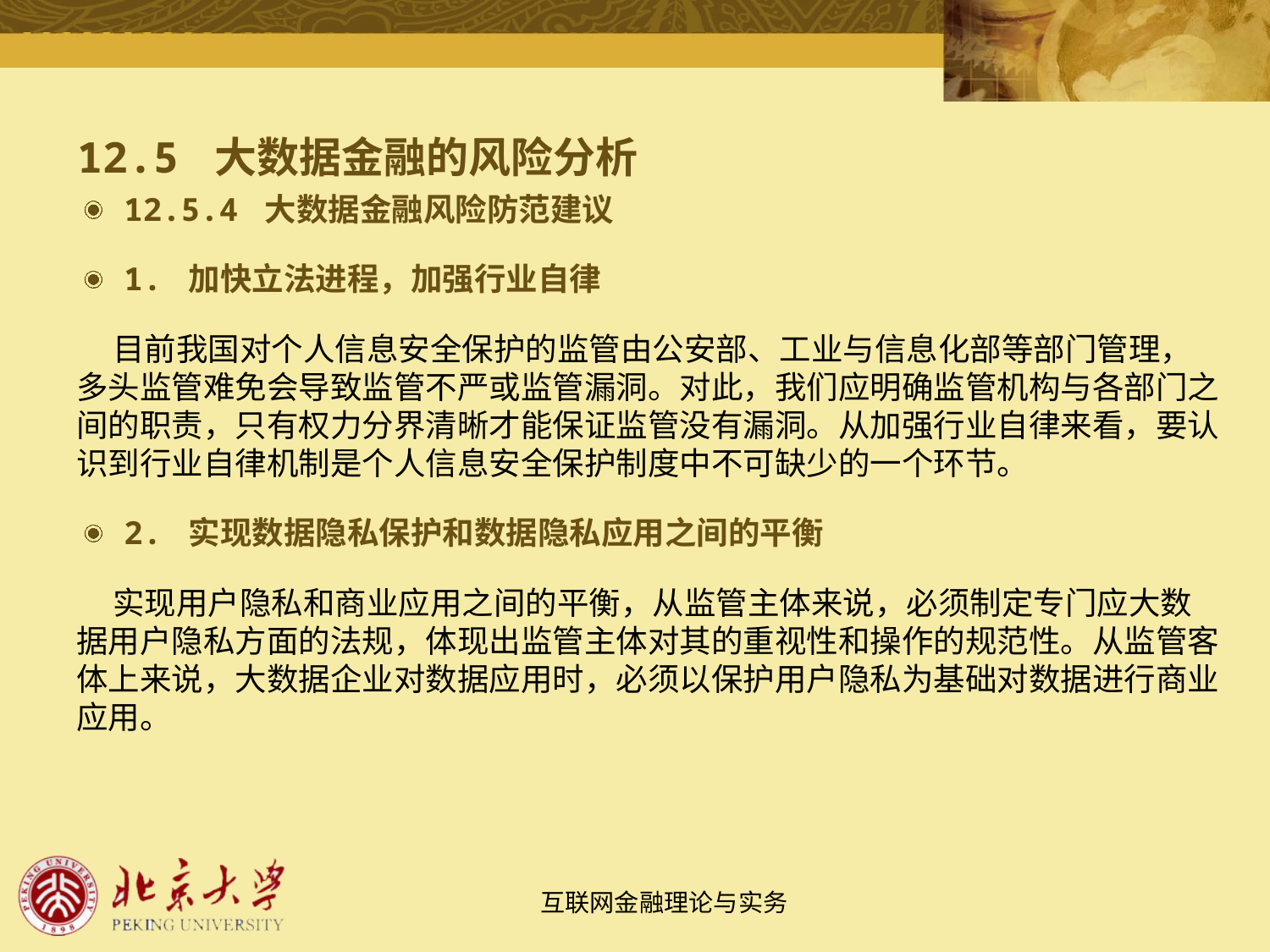

# 12.5 大数据金融的风险分析
12.5.4 大数据金融风险防范建议
1. 加快立法进程，加强行业自律
    目前我国对个人信息安全保护的监管由公安部、工业与信息化部等部门管理，多头监管难免会导致监管不严或监管漏洞。对此，我们应明确监管机构与各部门之间的职责，只有权力分界清晰才能保证监管没有漏洞。从加强行业自律来看，要认识到行业自律机制是个人信息安全保护制度中不可缺少的一个环节。
2. 实现数据隐私保护和数据隐私应用之间的平衡
    实现用户隐私和商业应用之间的平衡，从监管主体来说，必须制定专门应大数据用户隐私方面的法规，体现出监管主体对其的重视性和操作的规范性。从监管客体上来说，大数据企业对数据应用时，必须以保护用户隐私为基础对数据进行商业应用。

35